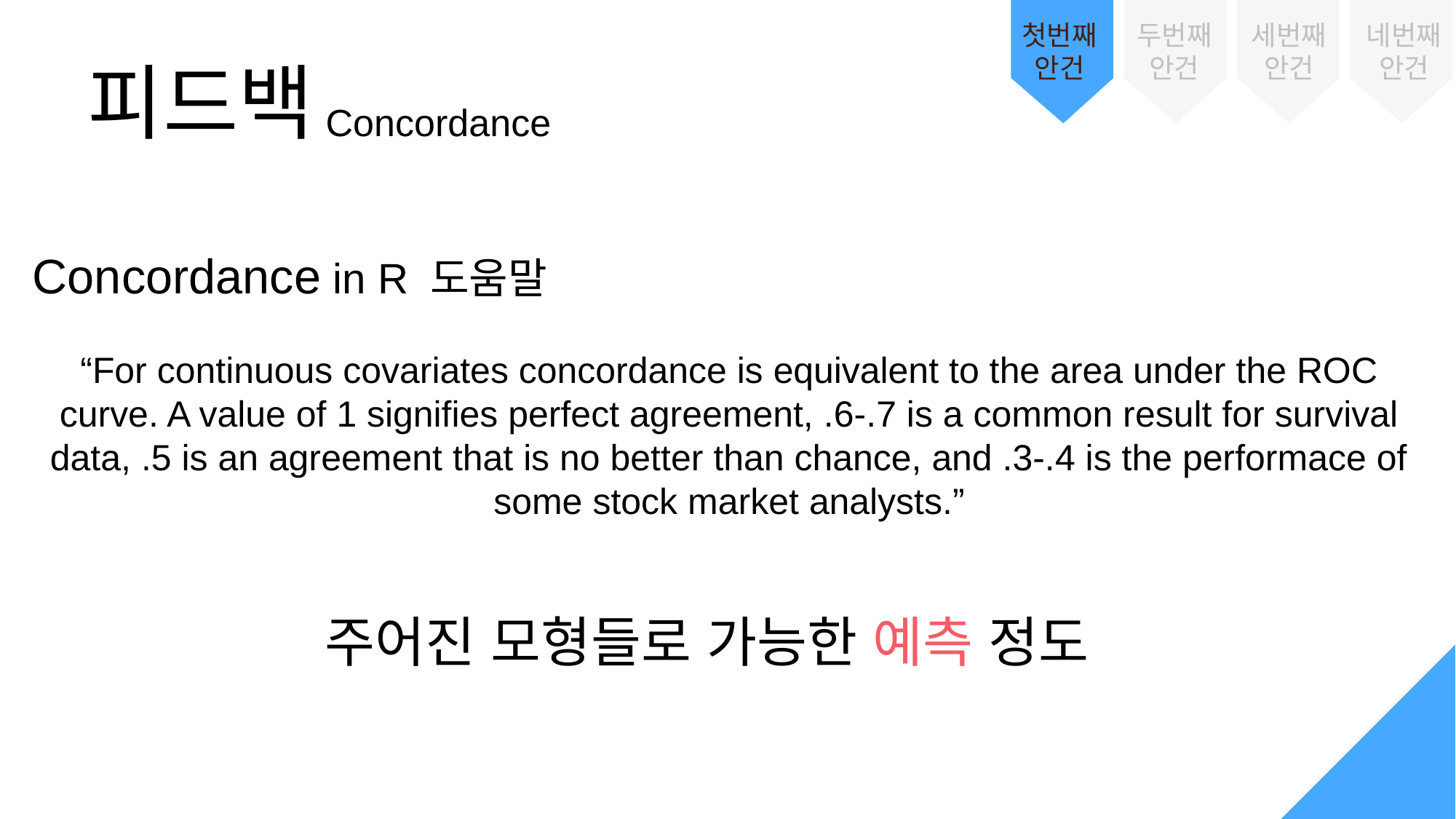

첫번째
안건
두번째
안건
세번째
안건
네번째
안건
피드백
Concordance
Concordance in R 도움말

“For continuous covariates concordance is equivalent to the area under the ROC curve. A value of 1 signifies perfect agreement, .6-.7 is a common result for survival data, .5 is an agreement that is no better than chance, and .3-.4 is the performace of some stock market analysts.”

주어진 모형들로 가능한 예측 정도